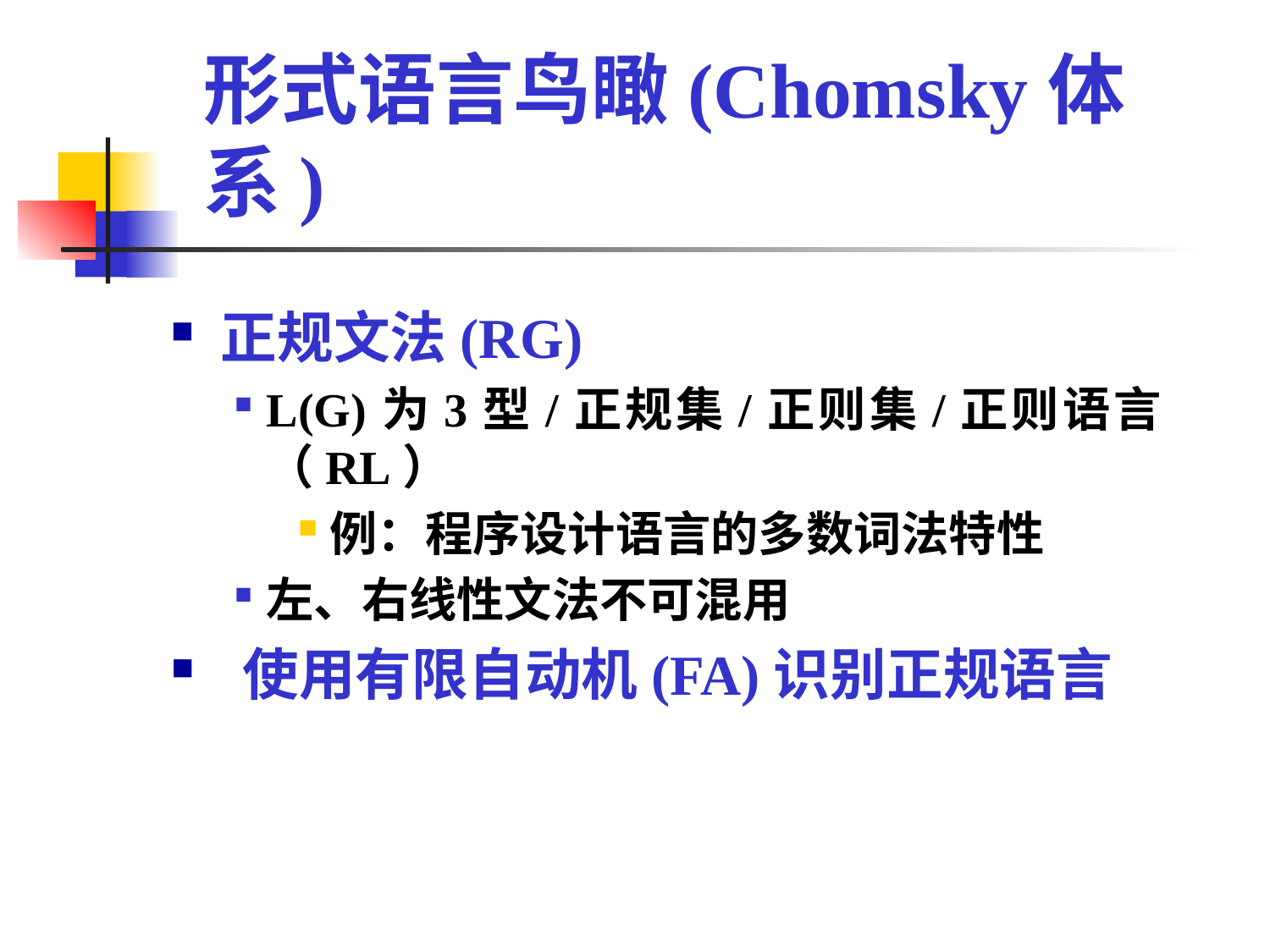

# 形式语言鸟瞰(Chomsky体系)
 正规文法(RG)
L(G)为3型/正规集/正则集/正则语言（RL）
例：程序设计语言的多数词法特性
左、右线性文法不可混用
使用有限自动机(FA)识别正规语言